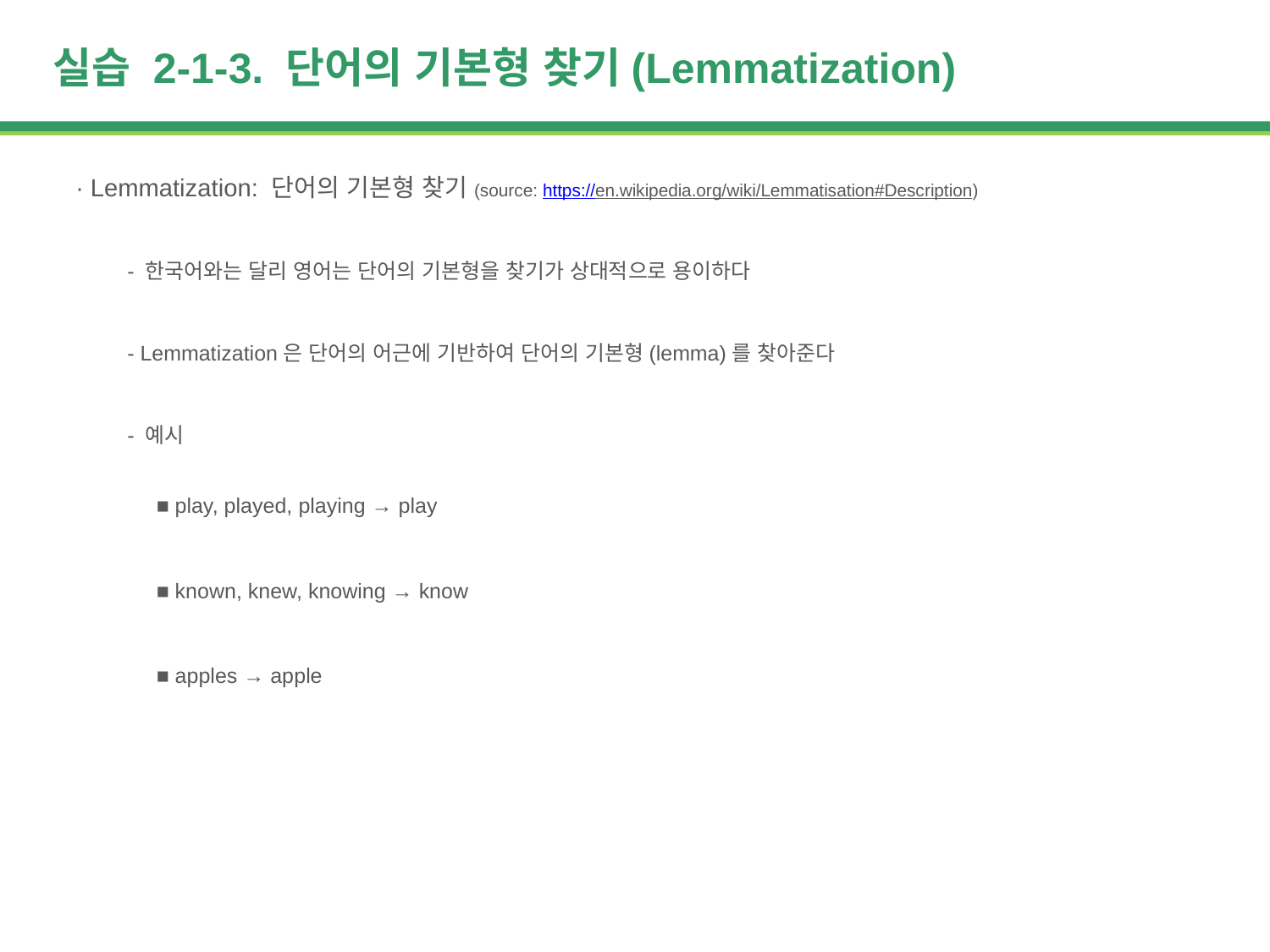

실습 2-1-3. 단어의 기본형 찾기(Lemmatization)

∙ Lemmatization: 단어의 기본형 찾기(source: https://en.wikipedia.org/wiki/Lemmatisation#Description)
- 한국어와는 달리 영어는 단어의 기본형을 찾기가 상대적으로 용이하다
- Lemmatization은 단어의 어근에 기반하여 단어의 기본형(lemma)를 찾아준다
- 예시
■ play, played, playing → play
■ known, knew, knowing → know
■ apples → apple